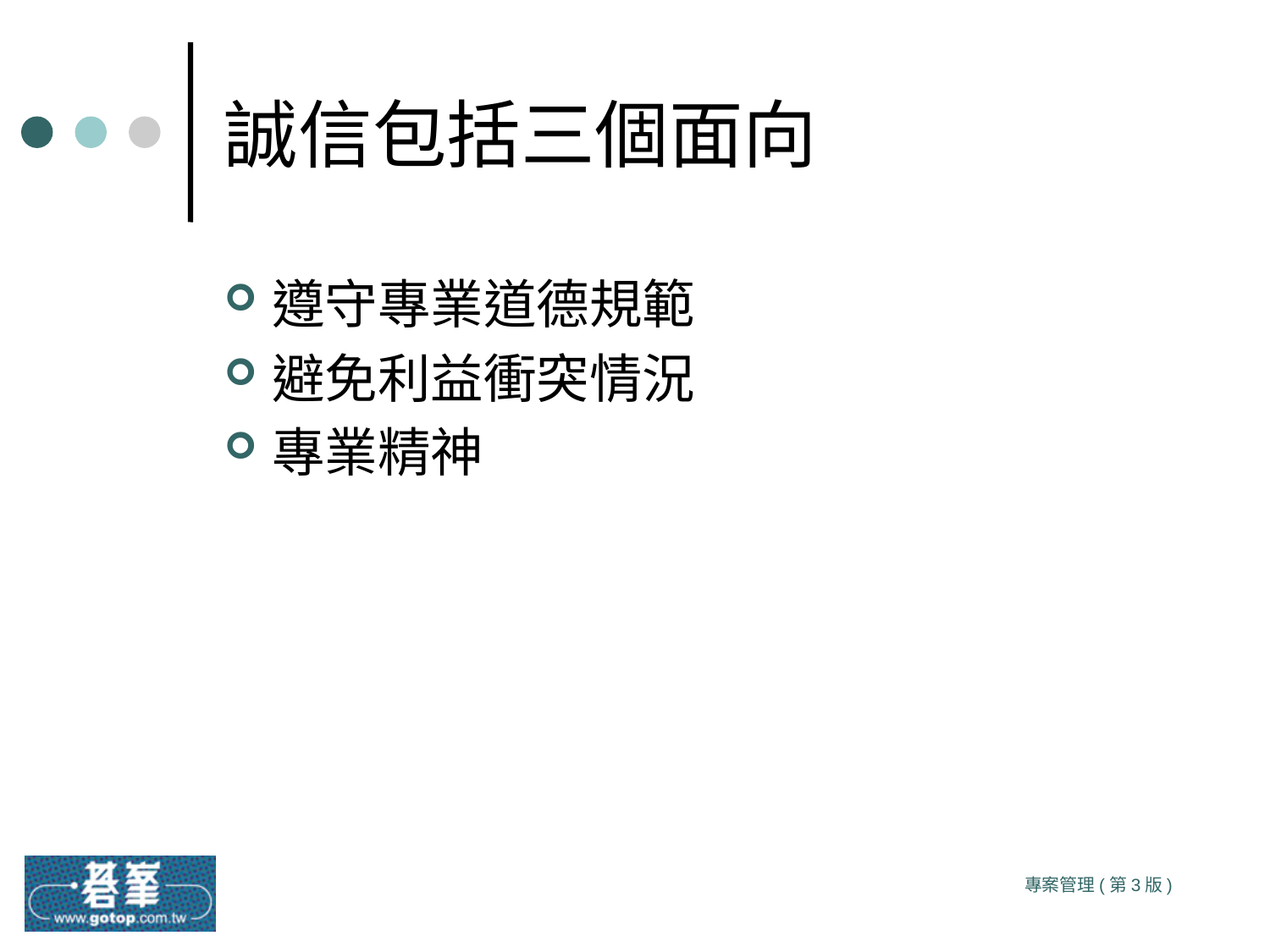

# 誠信包括三個面向
遵守專業道德規範
避免利益衝突情況
專業精神
專案管理(第3版)